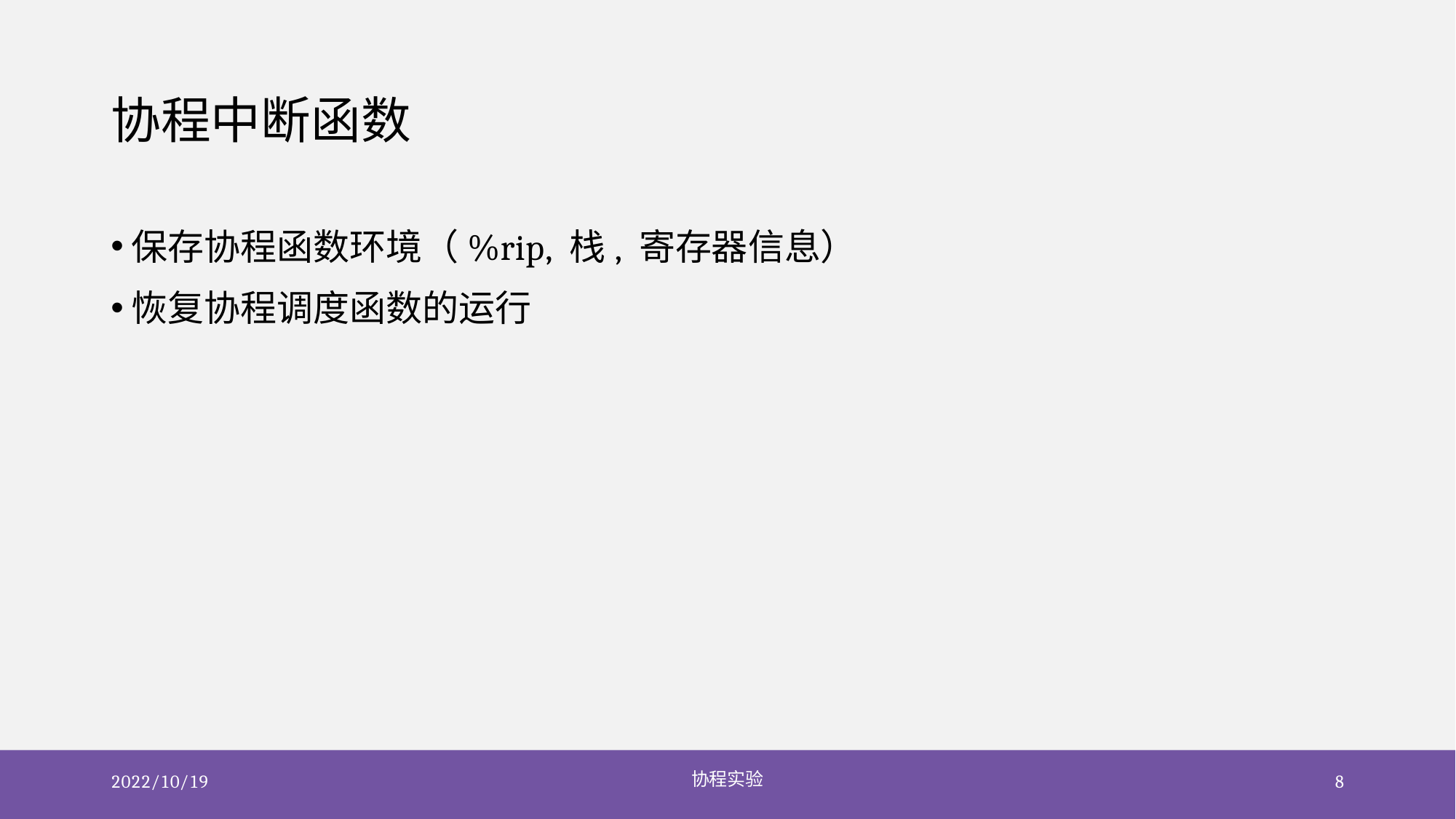

# 协程中断函数
保存协程函数环境（%rip, 栈, 寄存器信息）
恢复协程调度函数的运行
2022/10/19
协程实验
8